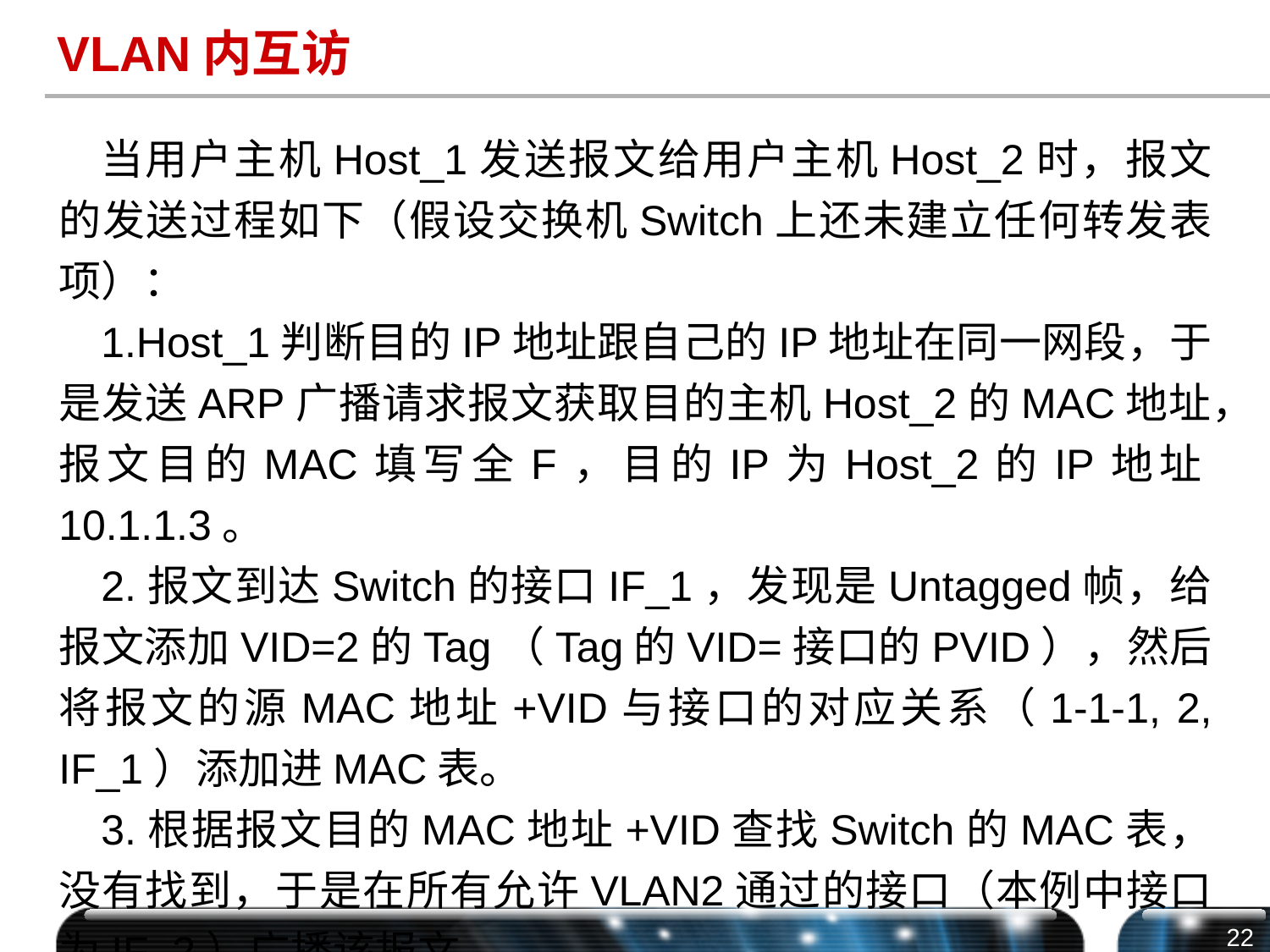

# VLAN内互访
当用户主机Host_1发送报文给用户主机Host_2时，报文的发送过程如下（假设交换机Switch上还未建立任何转发表项）：
1.Host_1判断目的IP地址跟自己的IP地址在同一网段，于是发送ARP广播请求报文获取目的主机Host_2的MAC地址，报文目的MAC填写全F，目的IP为Host_2的IP地址10.1.1.3。
2.报文到达Switch的接口IF_1，发现是Untagged帧，给报文添加VID=2的Tag（Tag的VID=接口的PVID），然后将报文的源MAC地址+VID与接口的对应关系（1-1-1, 2, IF_1）添加进MAC表。
3.根据报文目的MAC地址+VID查找Switch的MAC表，没有找到，于是在所有允许VLAN2通过的接口（本例中接口为IF_2）广播该报文。